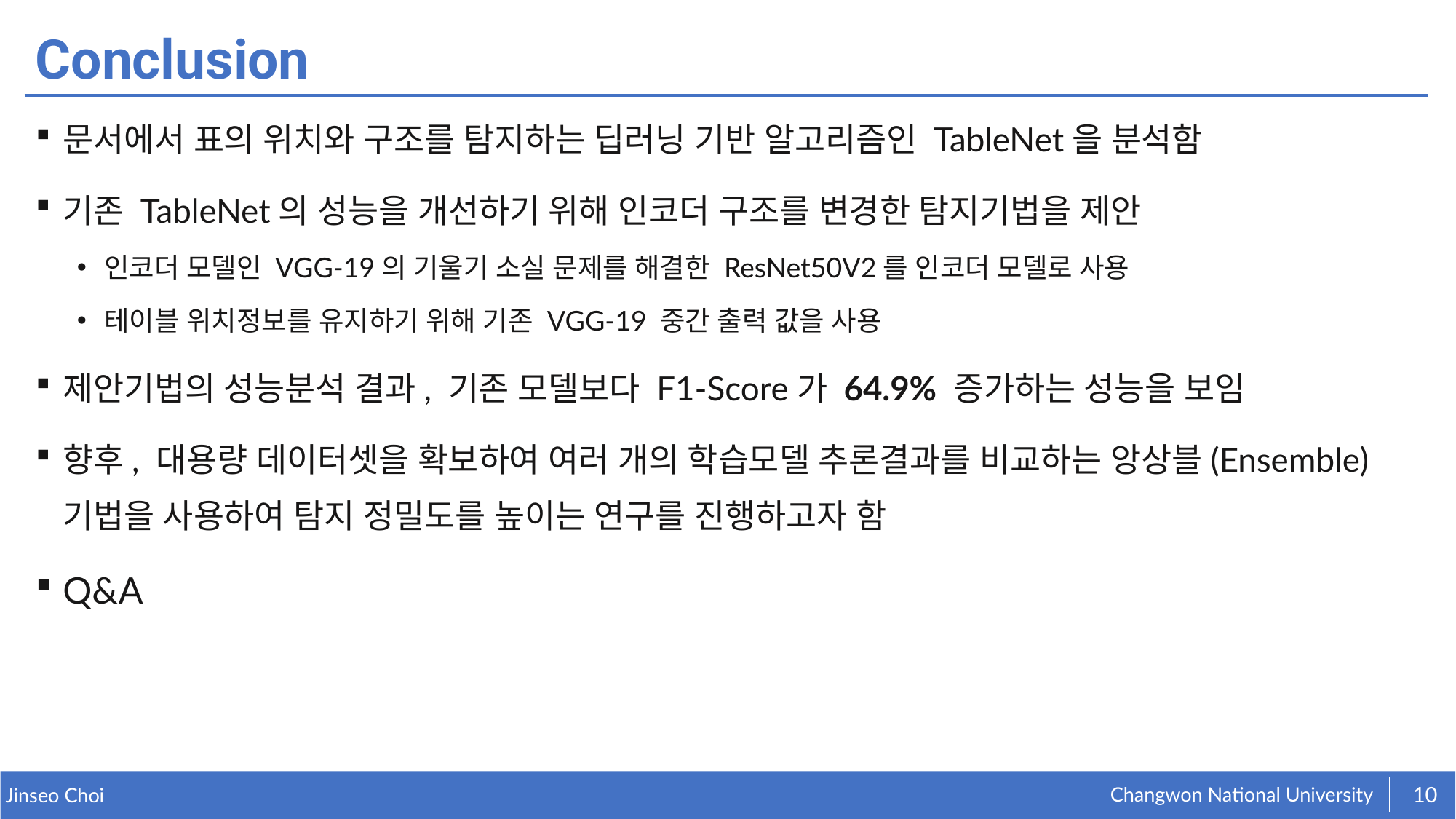

# Conclusion
문서에서 표의 위치와 구조를 탐지하는 딥러닝 기반 알고리즘인 TableNet을 분석함
기존 TableNet의 성능을 개선하기 위해 인코더 구조를 변경한 탐지기법을 제안
인코더 모델인 VGG-19의 기울기 소실 문제를 해결한 ResNet50V2를 인코더 모델로 사용
테이블 위치정보를 유지하기 위해 기존 VGG-19 중간 출력 값을 사용
제안기법의 성능분석 결과, 기존 모델보다 F1-Score가 64.9% 증가하는 성능을 보임
향후, 대용량 데이터셋을 확보하여 여러 개의 학습모델 추론결과를 비교하는 앙상블(Ensemble)기법을 사용하여 탐지 정밀도를 높이는 연구를 진행하고자 함
Q&A

10